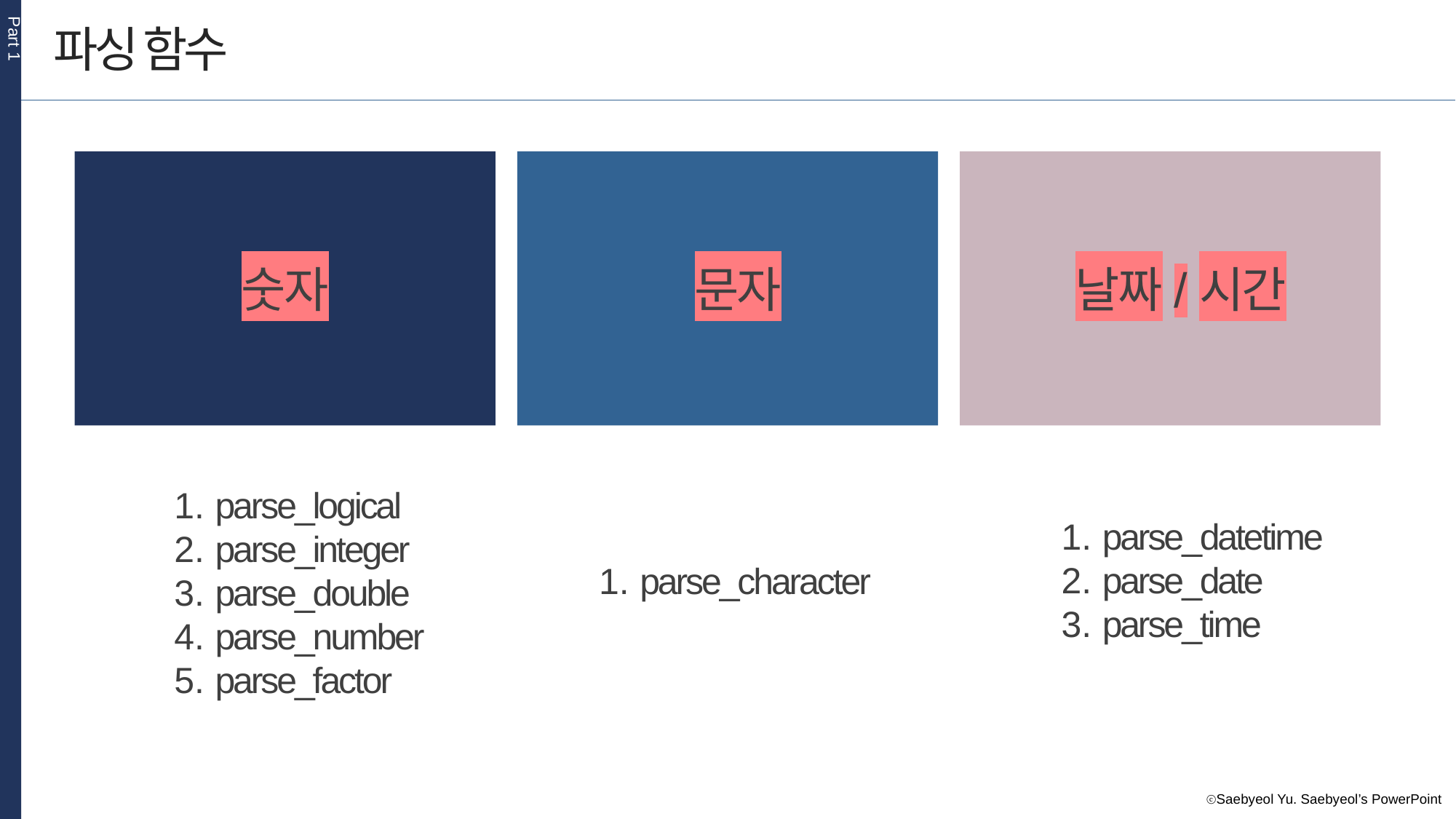

Part 1
파싱 함수

문자
날짜/시간
숫자
parse_logical
parse_integer
parse_double
parse_number
parse_factor
parse_datetime
parse_date
parse_time
parse_character